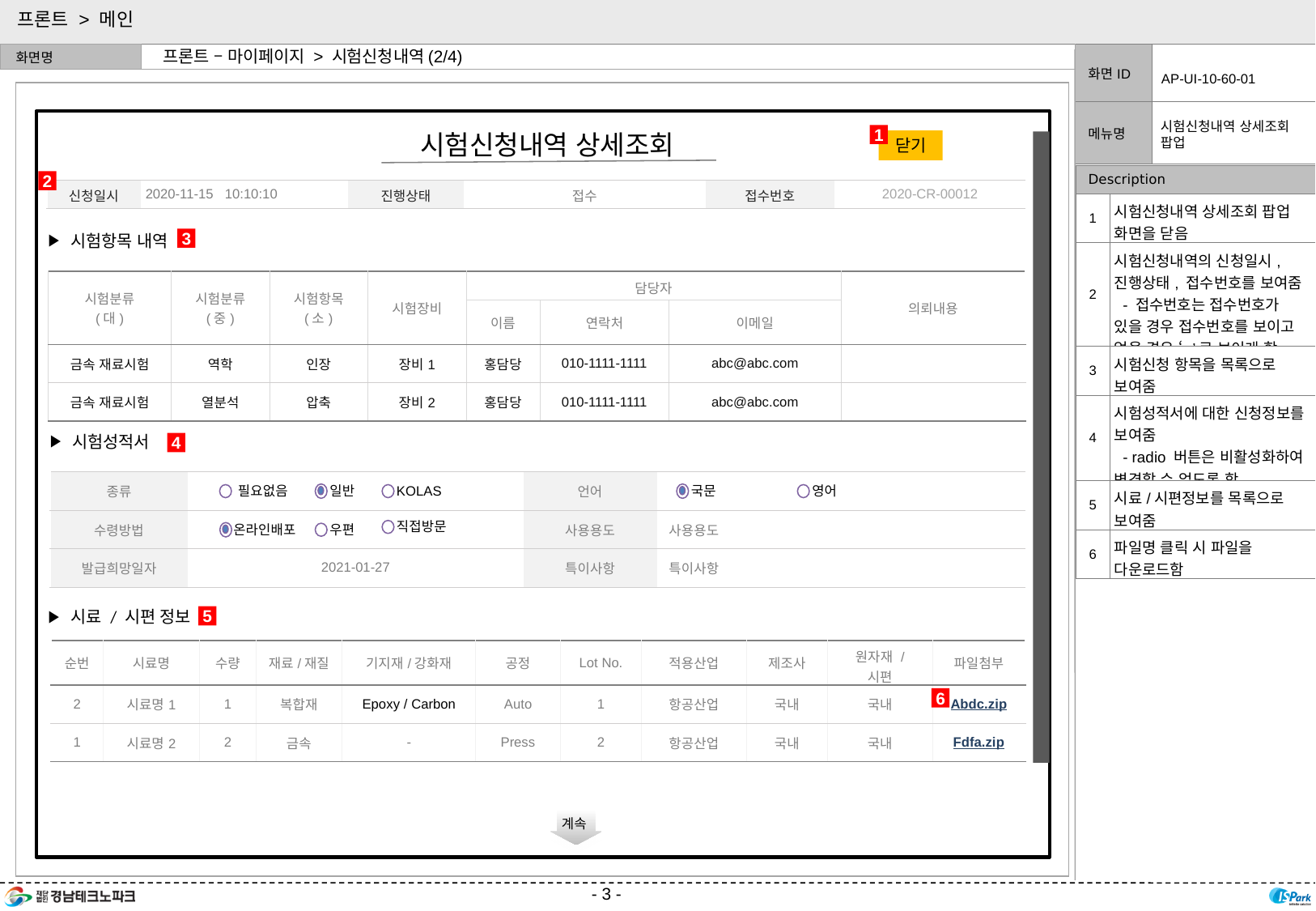

프론트 > 메인
프론트 – 마이페이지 > 시험신청내역(2/4)
AP-UI-10-60-01

시험신청내역 상세조회 팝업
1
시험신청내역 상세조회
닫기

| Description |  |
| --- | --- |
| 1 | 시험신청내역 상세조회 팝업 화면을 닫음 |
| 2 | 시험신청내역의 신청일시, 진행상태, 접수번호를 보여줌 - 접수번호는 접수번호가 있을 경우 접수번호를 보이고 없을 경우 ‘-’로 보이게 함 |
| 3 | 시험신청 항목을 목록으로 보여줌 |
| 4 | 시험성적서에 대한 신청정보를 보여줌 - radio 버튼은 비활성화하여 변경할 수 없도록 함 |
| 5 | 시료/시편정보를 목록으로 보여줌 |
| 6 | 파일명 클릭 시 파일을 다운로드함 |
2
| 신청일시 | 2020-11-15 10:10:10 | 진행상태 | 접수 | 접수번호 | 2020-CR-00012 |
| --- | --- | --- | --- | --- | --- |
시험항목 내역
3
| 시험분류 (대) | 시험분류 (중) | 시험항목 (소) | 시험장비 | 담당자 |  |  | 의뢰내용 |
| --- | --- | --- | --- | --- | --- | --- | --- |
|  |  |  |  | 이름 | 연락처 | 이메일 |  |
| 금속 재료시험 | 역학 | 인장 | 장비1 | 홍담당 | 010-1111-1111 | abc@abc.com |  |
| 금속 재료시험 | 열분석 | 압축 | 장비2 | 홍담당 | 010-1111-1111 | abc@abc.com |  |
시험성적서
4
| 종류 |  | 언어 |  |
| --- | --- | --- | --- |
| 수령방법 |  | 사용용도 | 사용용도 |
| 발급희망일자 | 2021-01-27 | 특이사항 | 특이사항 |
필요없음

일반

KOLAS

국문

영어

직접방문

온라인배포

우편

시료 / 시편 정보
5
| 순번 | 시료명 | 수량 | 재료/재질 | 기지재/강화재 | 공정 | Lot No. | 적용산업 | 제조사 | 원자재 / 시편 | 파일첨부 |
| --- | --- | --- | --- | --- | --- | --- | --- | --- | --- | --- |
| 2 | 시료명1 | 1 | 복합재 | Epoxy / Carbon | Auto | 1 | 항공산업 | 국내 | 국내 | Abdc.zip |
| 1 | 시료명2 | 2 | 금속 | - | Press | 2 | 항공산업 | 국내 | 국내 | Fdfa.zip |
6
8
계속